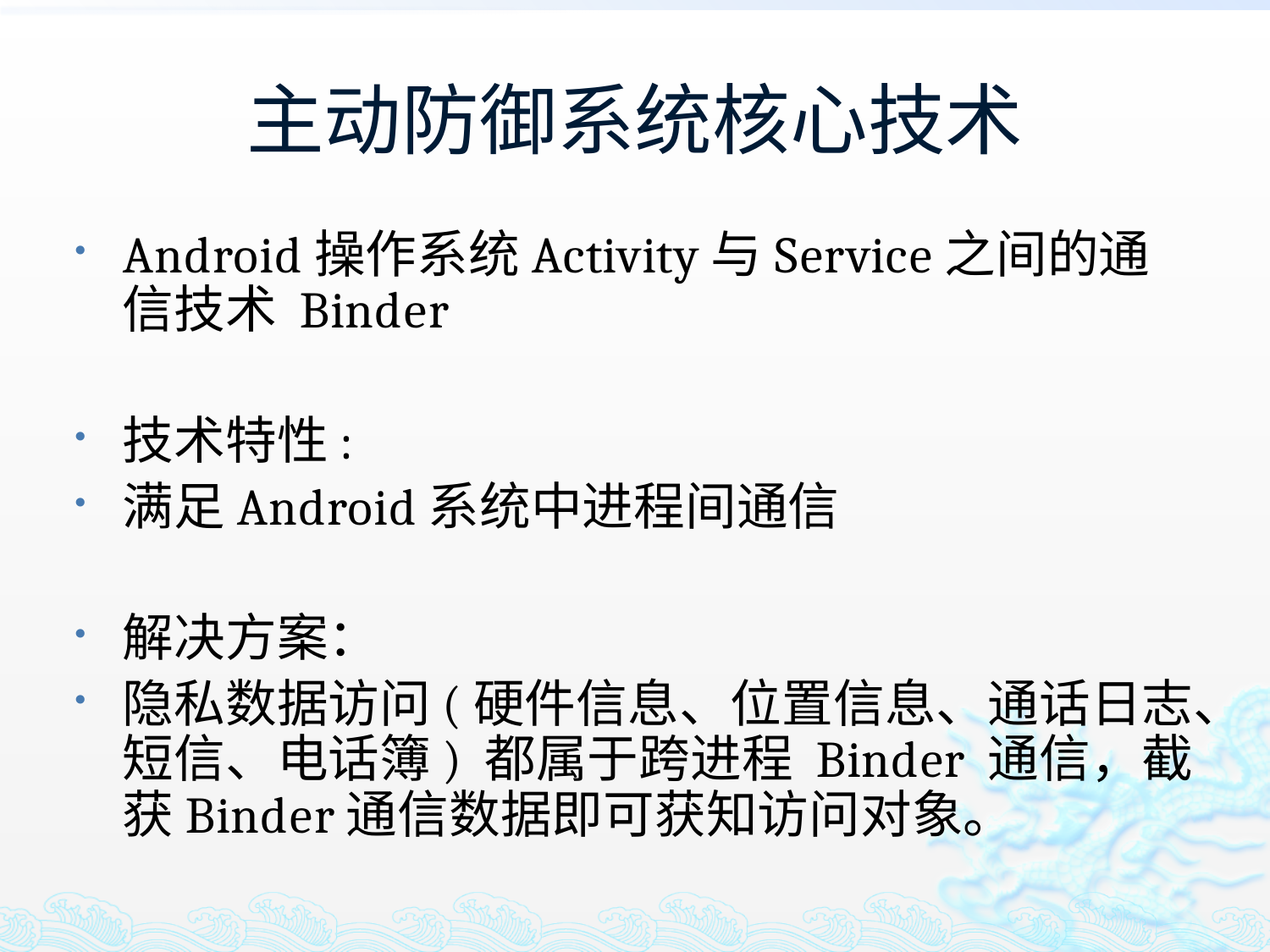

# 主动防御系统核心技术
Android操作系统Activity与Service之间的通信技术 Binder

技术特性:
满足Android系统中进程间通信

解决方案：
隐私数据访问(硬件信息、位置信息、通话日志、短信、电话簿) 都属于跨进程 Binder 通信，截获Binder通信数据即可获知访问对象。